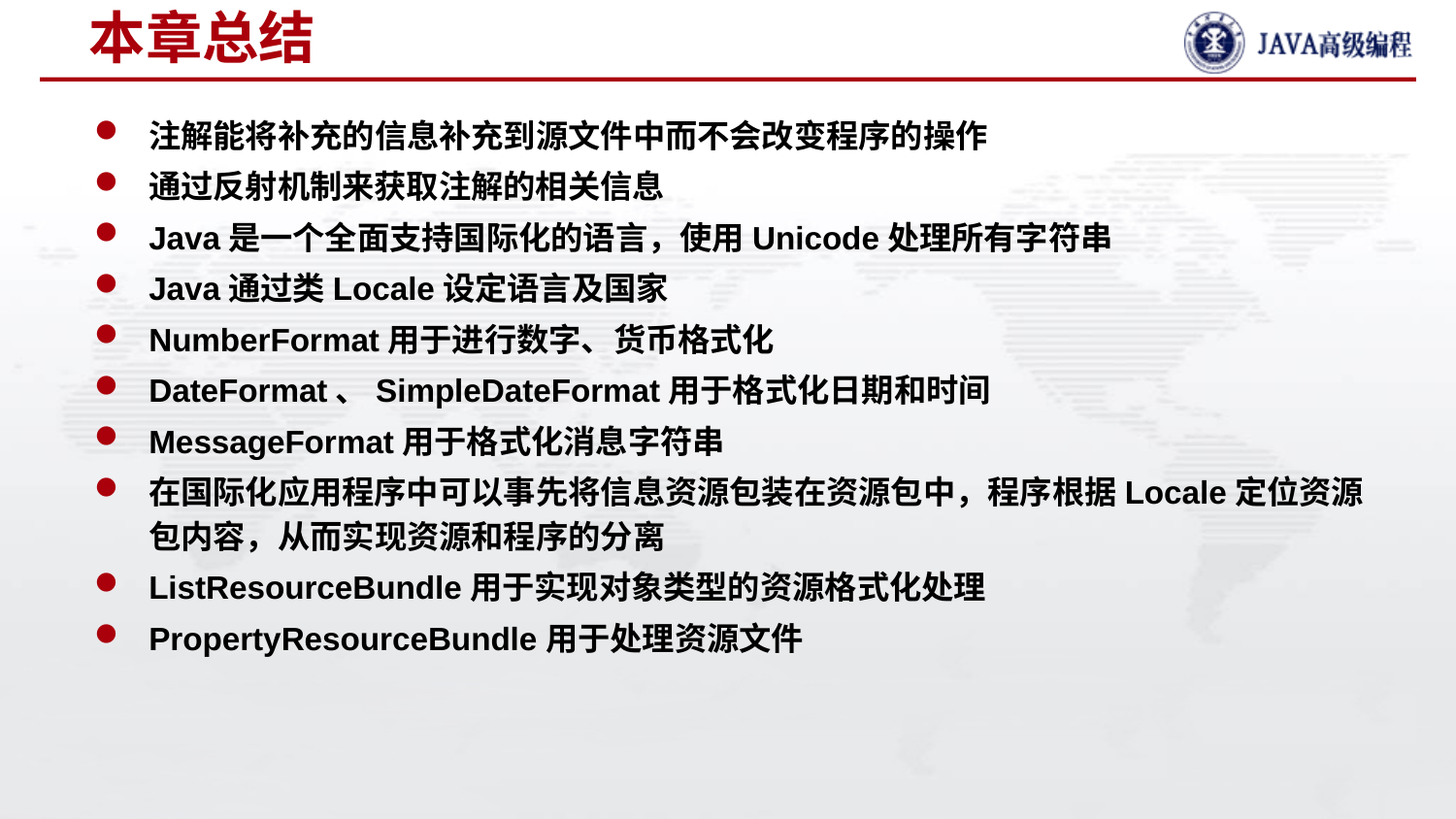

# 本章总结
注解能将补充的信息补充到源文件中而不会改变程序的操作
通过反射机制来获取注解的相关信息
Java是一个全面支持国际化的语言，使用Unicode处理所有字符串
Java通过类Locale设定语言及国家
NumberFormat用于进行数字、货币格式化
DateFormat、SimpleDateFormat用于格式化日期和时间
MessageFormat用于格式化消息字符串
在国际化应用程序中可以事先将信息资源包装在资源包中，程序根据Locale定位资源包内容，从而实现资源和程序的分离
ListResourceBundle用于实现对象类型的资源格式化处理
PropertyResourceBundle用于处理资源文件